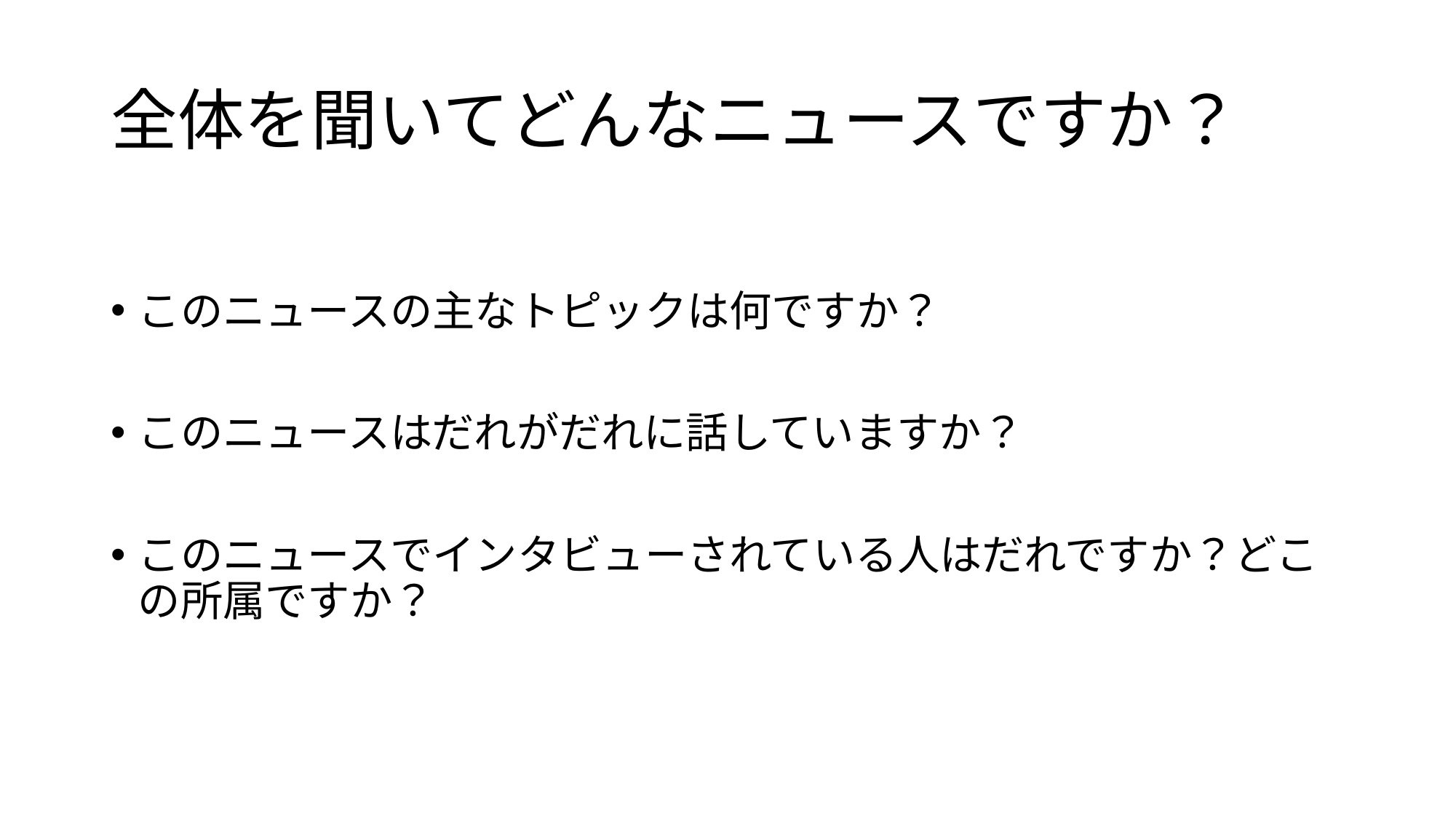

# 全体を聞いてどんなニュースですか？

このニュースの主なトピックは何ですか？

このニュースはだれがだれに話していますか？

このニュースでインタビューされている人はだれですか？どこの所属ですか？